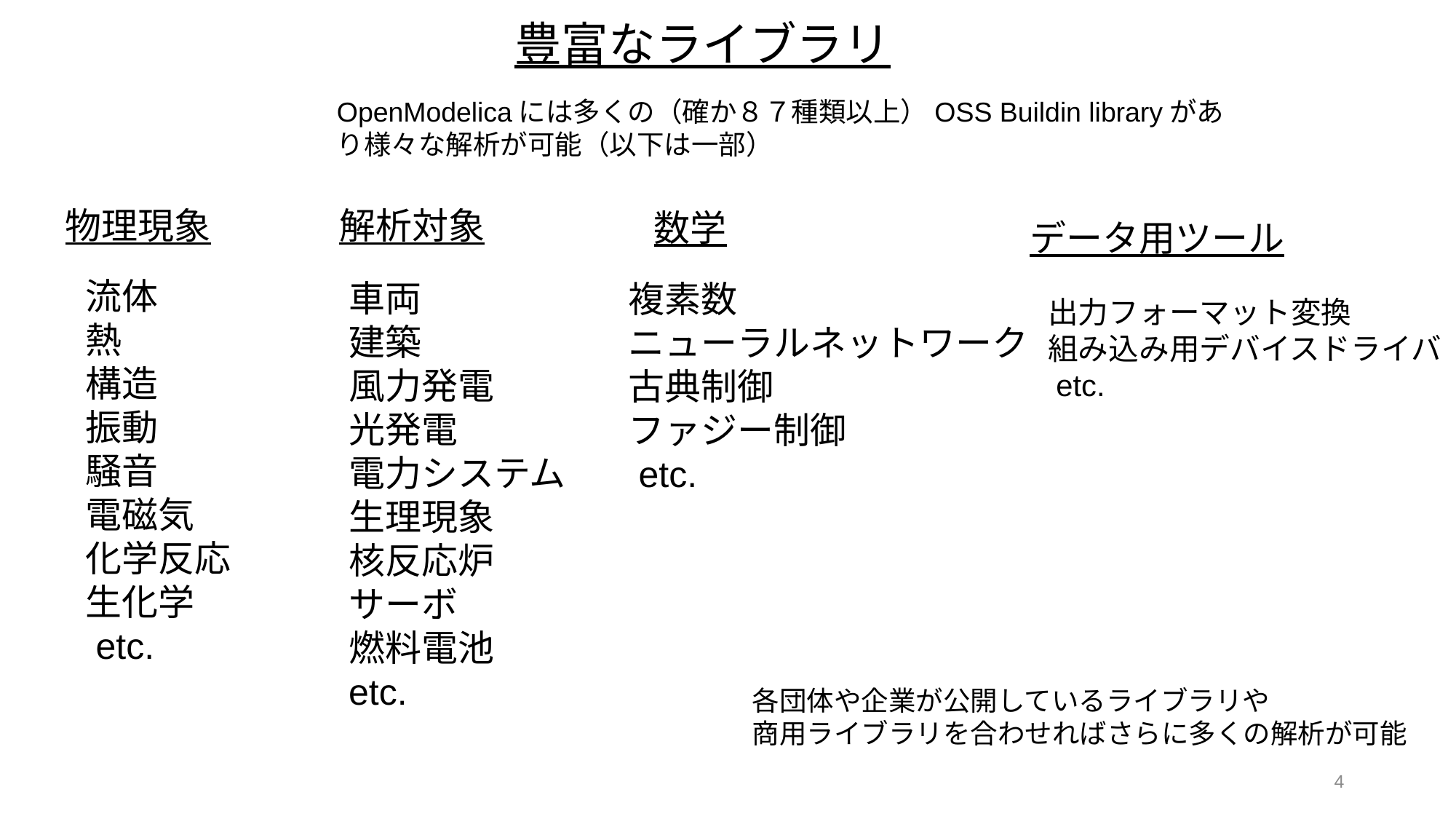

豊富なライブラリ
OpenModelicaには多くの（確か８７種類以上）OSS Buildin libraryがあり様々な解析が可能（以下は一部）
物理現象
解析対象
数学
データ用ツール
流体
熱
構造
振動
騒音
電磁気
化学反応
生化学
 etc.
車両
建築
風力発電
光発電
電力システム
生理現象
核反応炉
サーボ
燃料電池
etc.
複素数
ニューラルネットワーク
古典制御
ファジー制御
 etc.
出力フォーマット変換
組み込み用デバイスドライバ
 etc.

各団体や企業が公開しているライブラリや
商用ライブラリを合わせればさらに多くの解析が可能
4